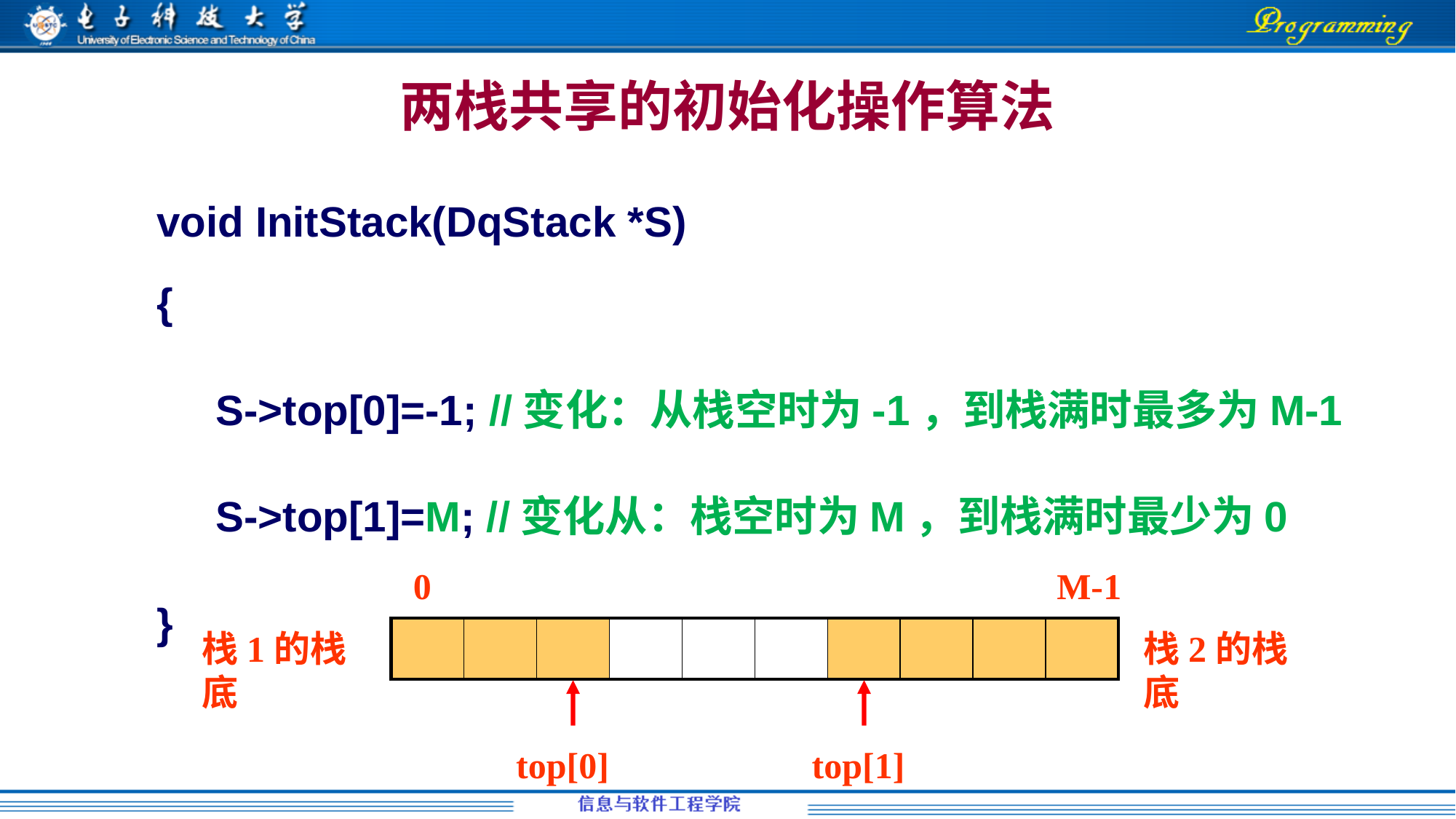

# 两栈共享的初始化操作算法
void InitStack(DqStack *S)
{
     S->top[0]=-1; //变化：从栈空时为-1，到栈满时最多为M-1
     S->top[1]=M; //变化从：栈空时为M，到栈满时最少为0
}

0
M-1
|  |  |  |  |  |  |  |  |  |  |
| --- | --- | --- | --- | --- | --- | --- | --- | --- | --- |
栈2的栈底
栈1的栈底

top[0]
top[1]